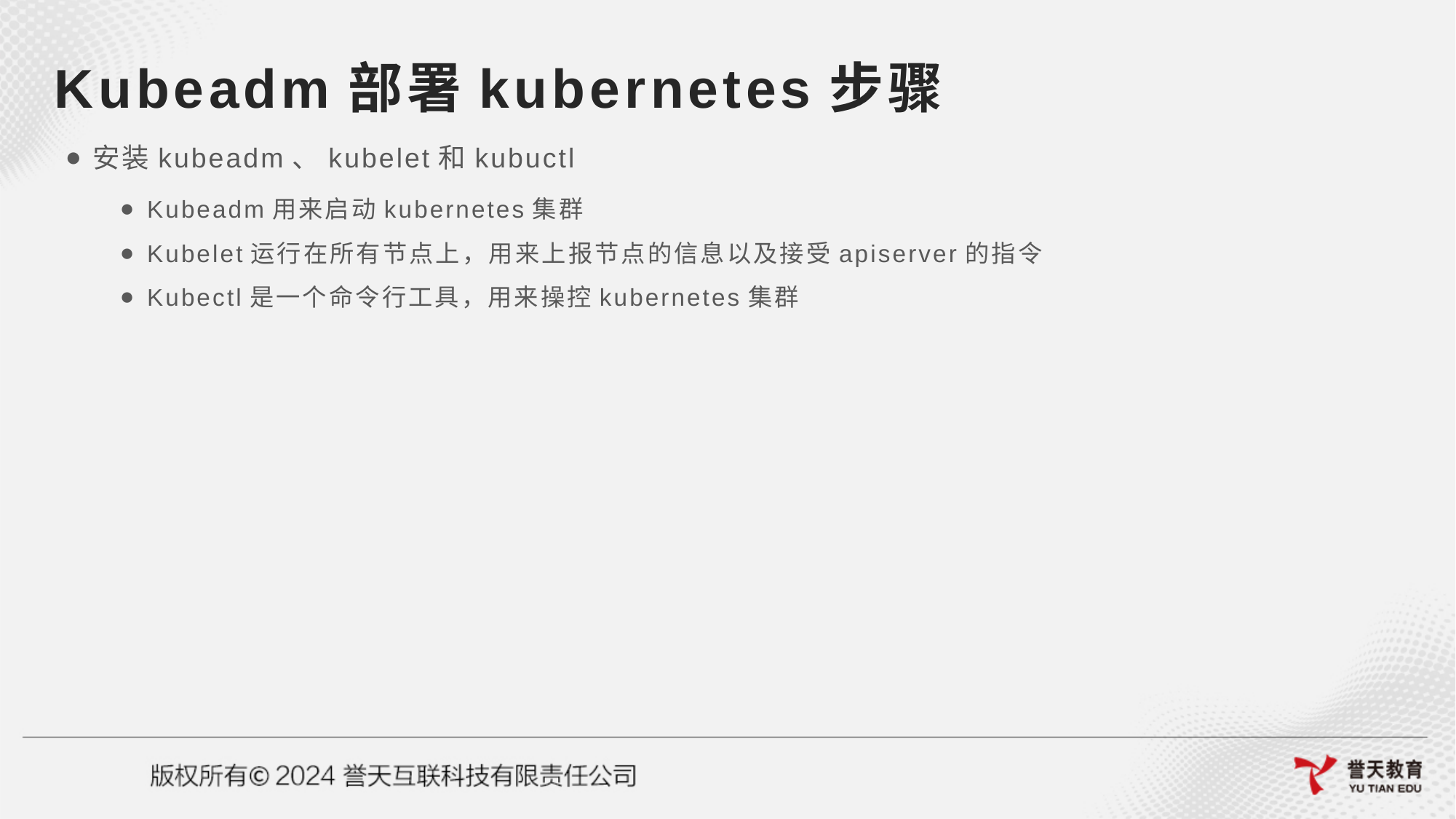

# Kubeadm部署kubernetes步骤
安装kubeadm、kubelet和kubuctl
Kubeadm用来启动kubernetes集群
Kubelet运行在所有节点上，用来上报节点的信息以及接受apiserver的指令
Kubectl是一个命令行工具，用来操控kubernetes集群